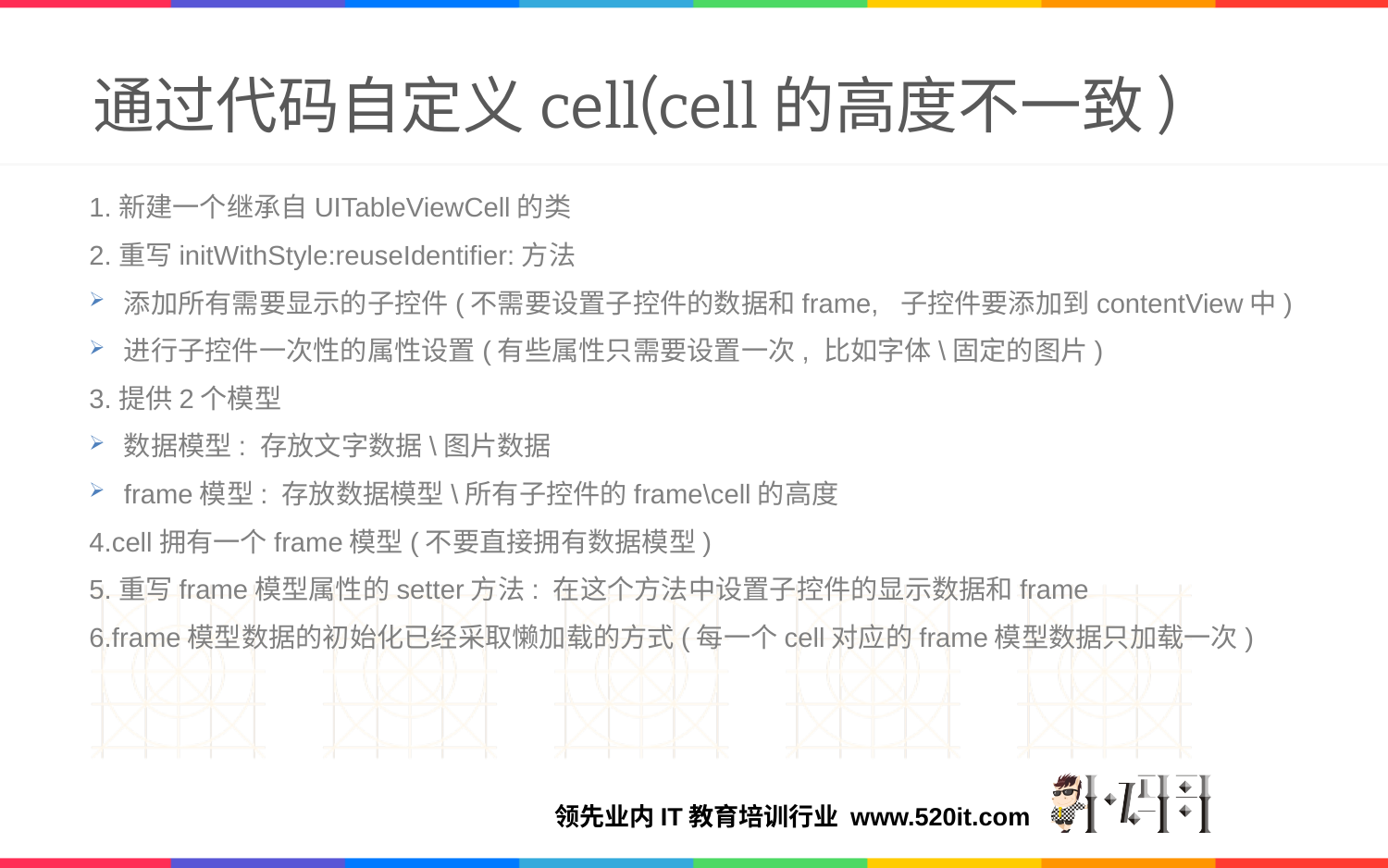

# 通过代码自定义cell(cell的高度不一致)
1.新建一个继承自UITableViewCell的类
2.重写initWithStyle:reuseIdentifier:方法
添加所有需要显示的子控件(不需要设置子控件的数据和frame,  子控件要添加到contentView中)
进行子控件一次性的属性设置(有些属性只需要设置一次, 比如字体\固定的图片)
3.提供2个模型
数据模型: 存放文字数据\图片数据
frame模型: 存放数据模型\所有子控件的frame\cell的高度
4.cell拥有一个frame模型(不要直接拥有数据模型)
5.重写frame模型属性的setter方法: 在这个方法中设置子控件的显示数据和frame
6.frame模型数据的初始化已经采取懒加载的方式(每一个cell对应的frame模型数据只加载一次)